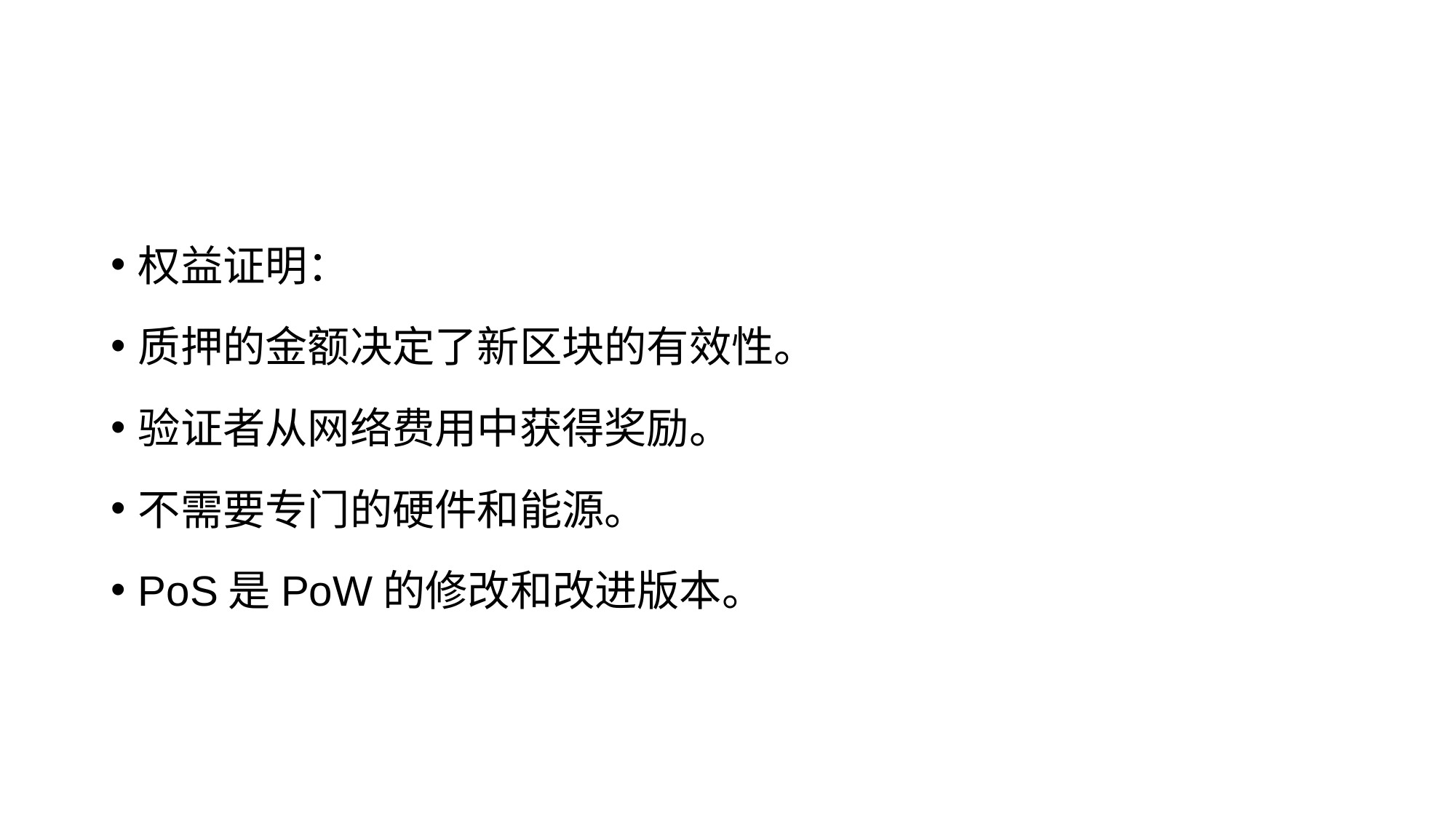

权益证明：
质押的金额决定了新区块的有效性。
验证者从网络费用中获得奖励。
不需要专门的硬件和能源。
PoS是PoW的修改和改进版本。